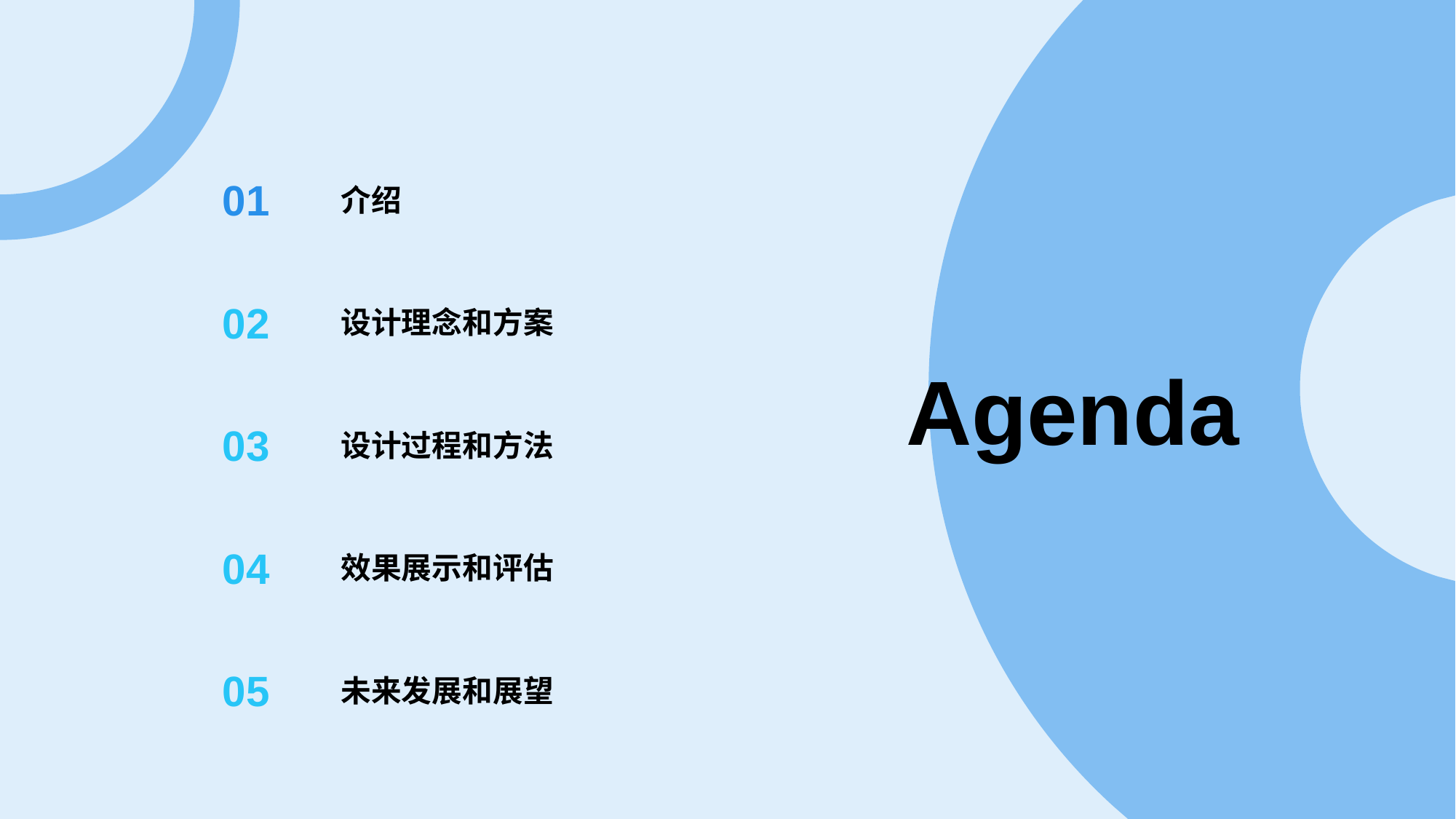

Agenda
01
介绍
02
设计理念和方案
03
设计过程和方法
04
效果展示和评估
05
未来发展和展望